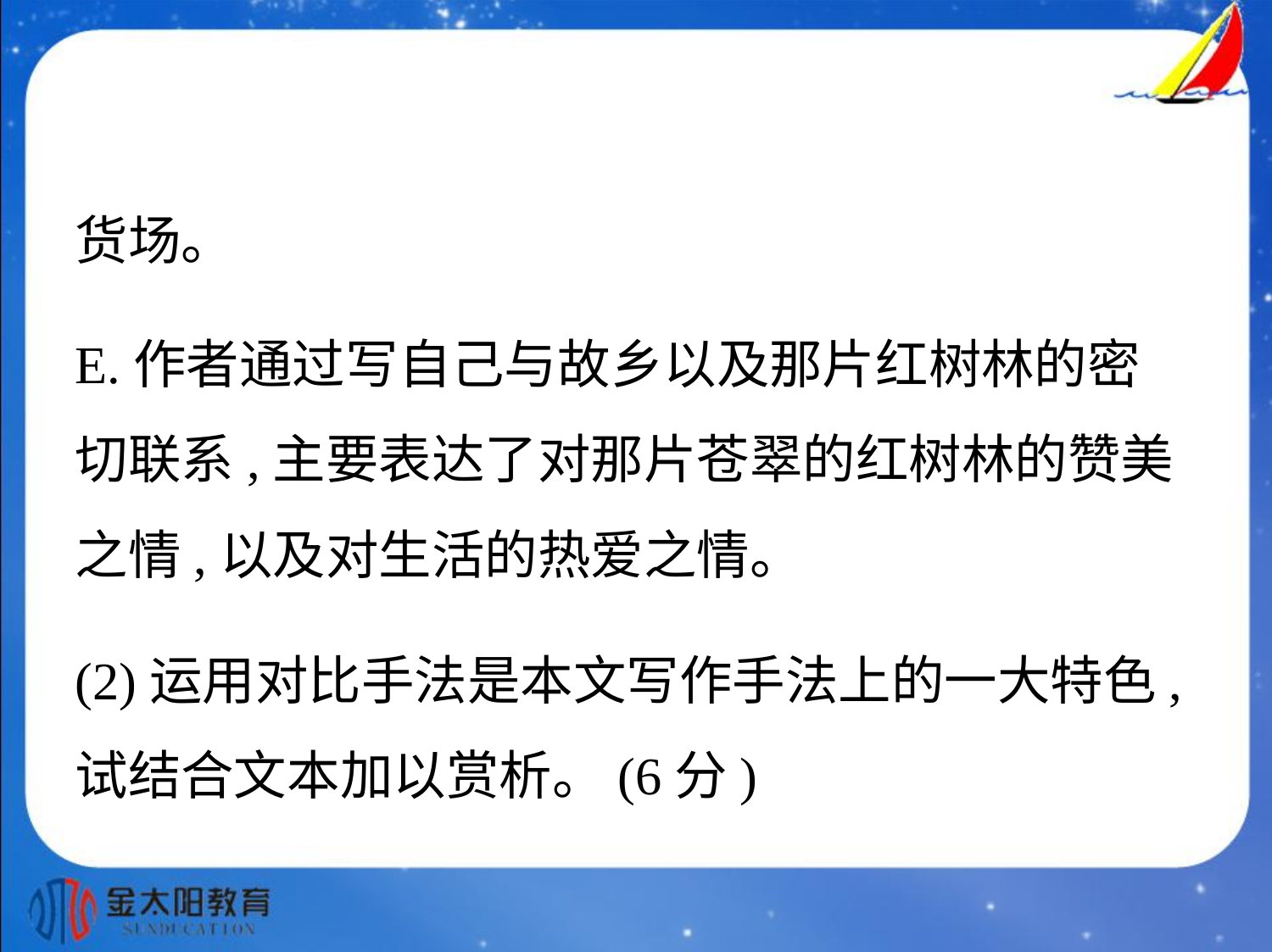

货场。
E.作者通过写自己与故乡以及那片红树林的密
切联系,主要表达了对那片苍翠的红树林的赞美
之情,以及对生活的热爱之情。
(2)运用对比手法是本文写作手法上的一大特色,
试结合文本加以赏析。(6分)